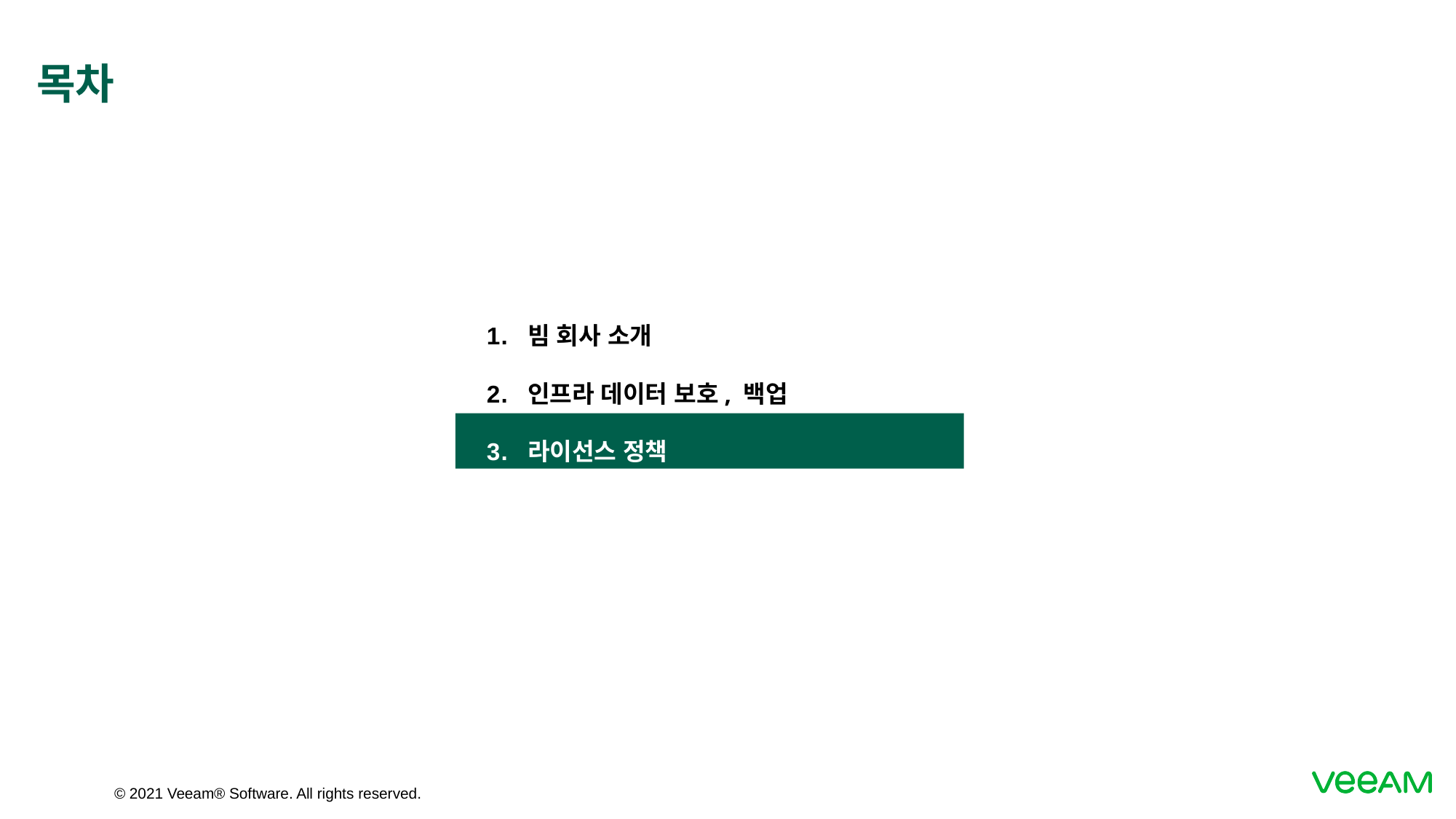

# 목차
빔 회사 소개
인프라 데이터 보호, 백업
라이선스 정책